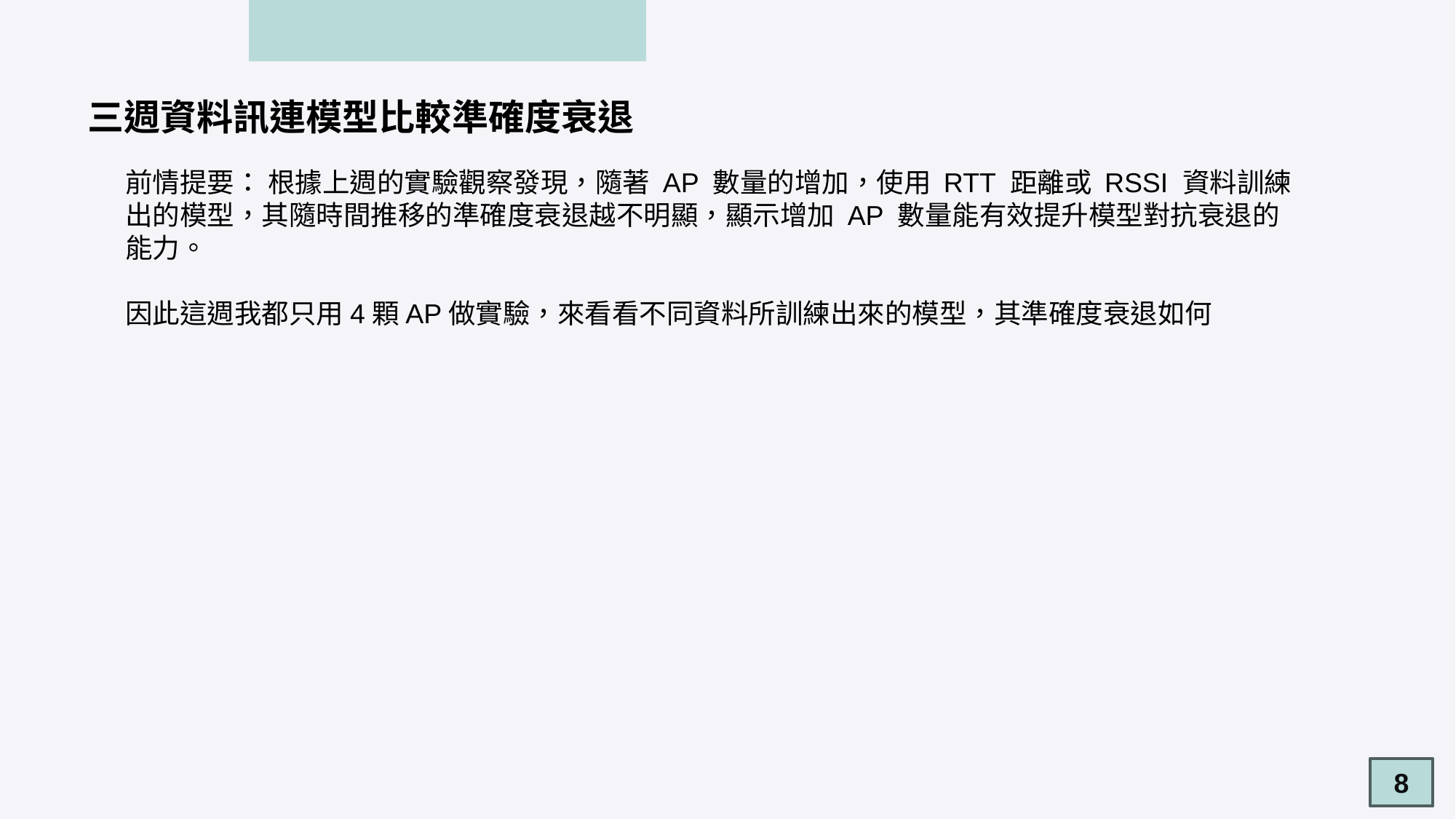

三週資料訊連模型比較準確度衰退
前情提要： 根據上週的實驗觀察發現，隨著 AP 數量的增加，使用 RTT 距離或 RSSI 資料訓練出的模型，其隨時間推移的準確度衰退越不明顯，顯示增加 AP 數量能有效提升模型對抗衰退的能力。

因此這週我都只用4顆AP做實驗，來看看不同資料所訓練出來的模型，其準確度衰退如何

8